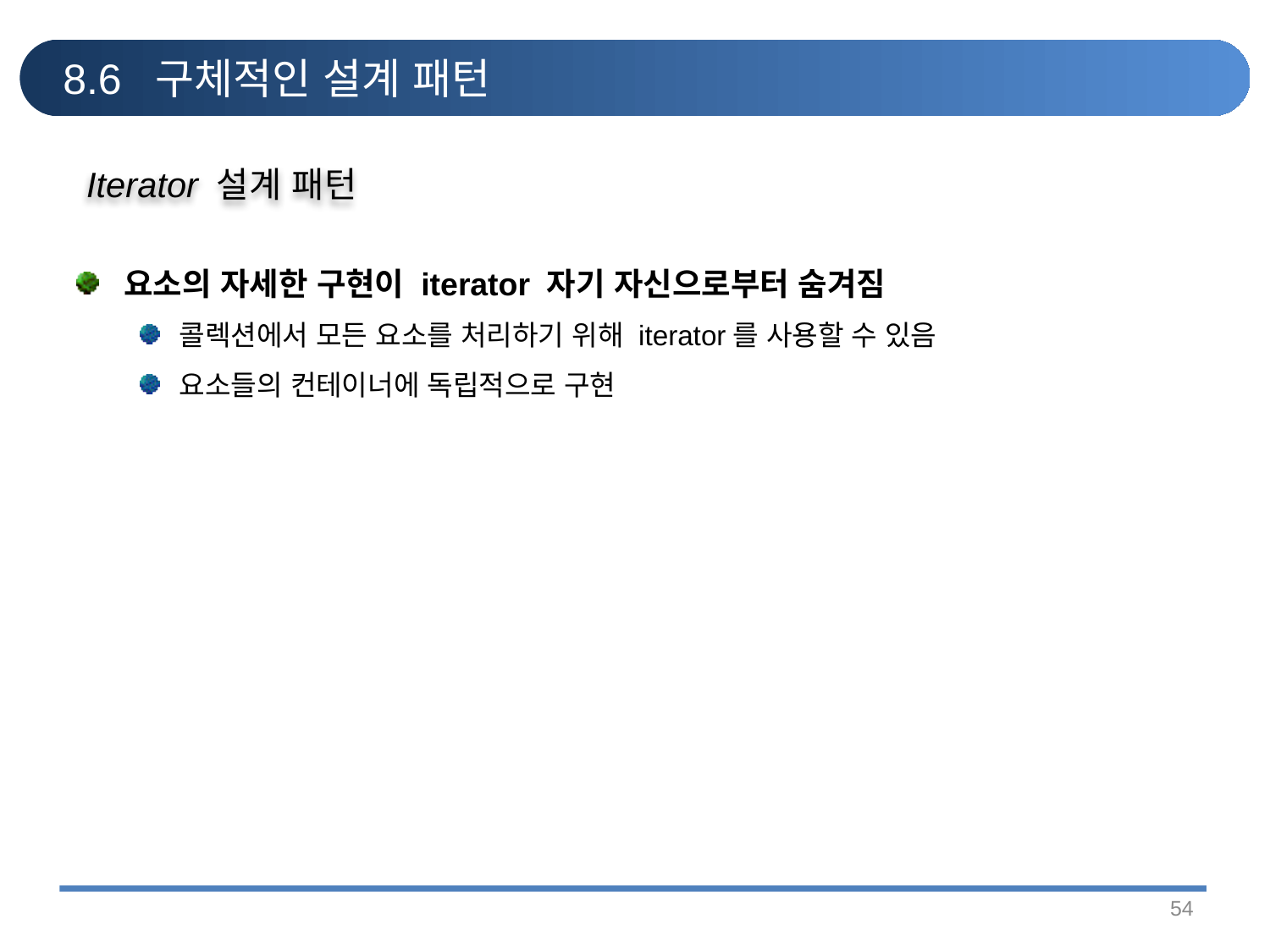

# 8.6  구체적인 설계 패턴
Iterator 설계 패턴
요소의 자세한 구현이 iterator 자기 자신으로부터 숨겨짐
콜렉션에서 모든 요소를 처리하기 위해 iterator를 사용할 수 있음
요소들의 컨테이너에 독립적으로 구현
54